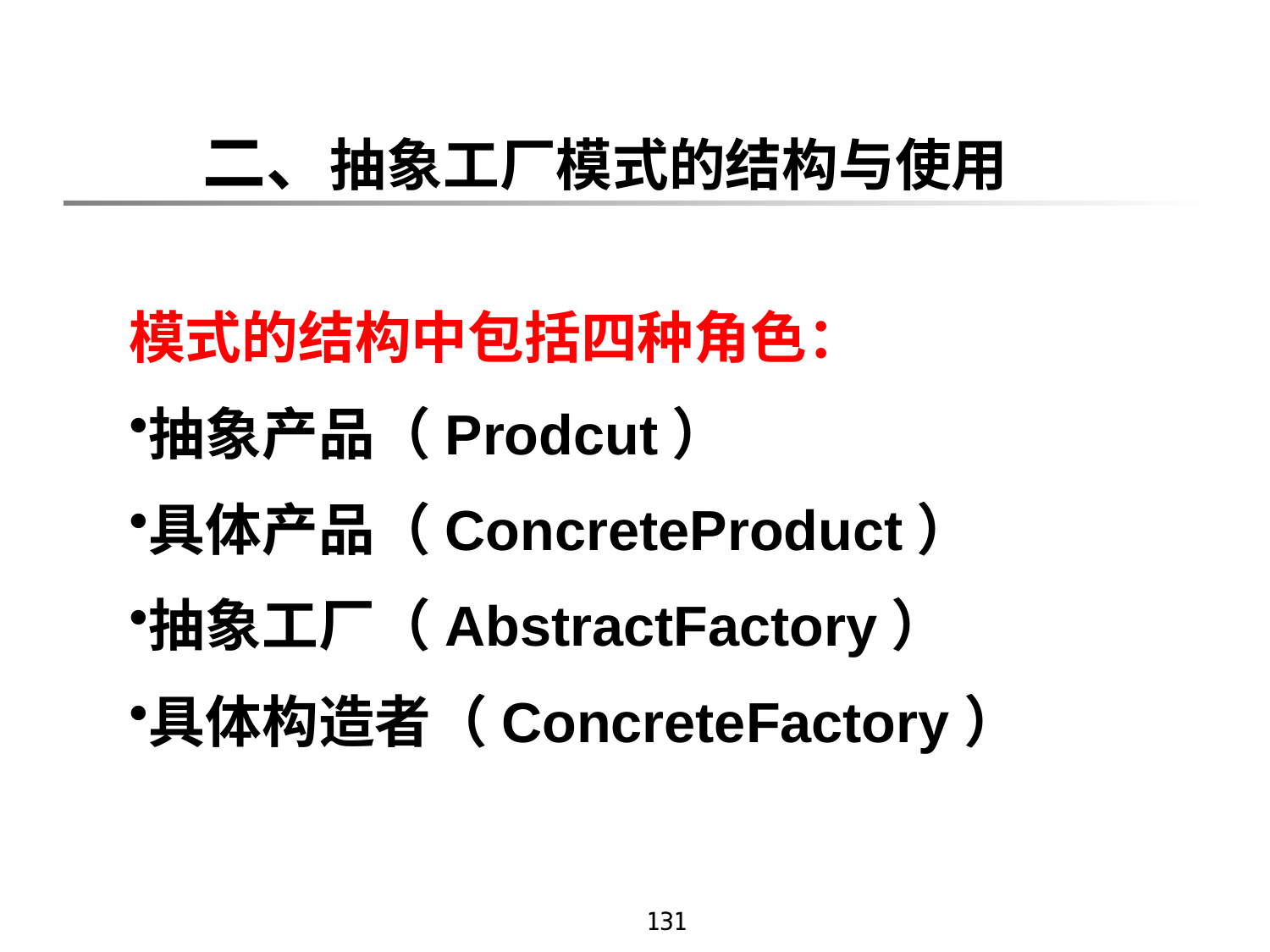

二、抽象工厂模式的结构与使用

模式的结构中包括四种角色：
抽象产品（Prodcut）
具体产品（ConcreteProduct）
抽象工厂（AbstractFactory）
具体构造者（ConcreteFactory）

131